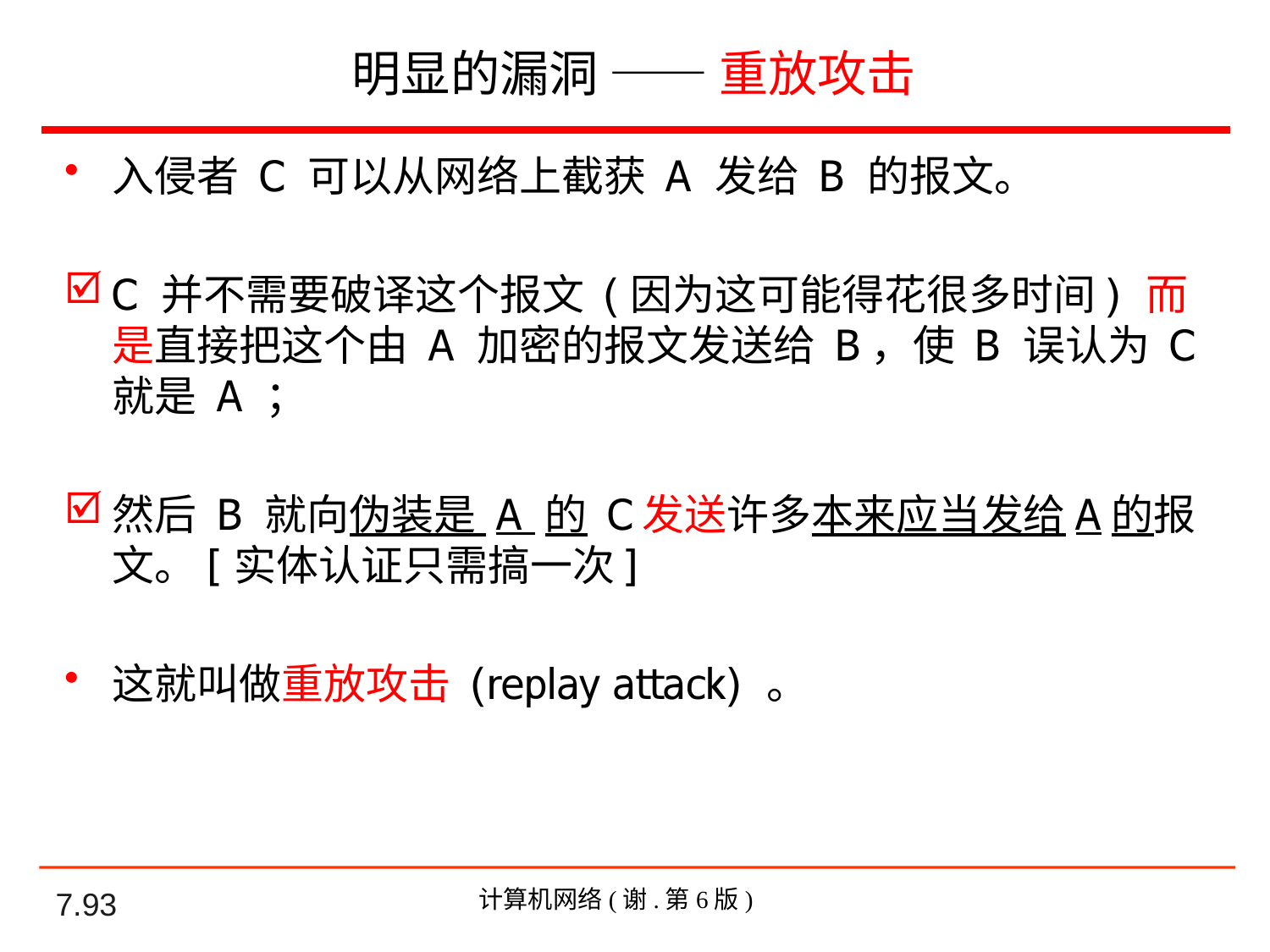

# 明显的漏洞 —— 重放攻击
入侵者 C 可以从网络上截获 A 发给 B 的报文。

C 并不需要破译这个报文 (因为这可能得花很多时间) 而是直接把这个由 A 加密的报文发送给 B，使 B 误认为 C 就是 A ；

然后 B 就向伪装是 A 的 C发送许多本来应当发给A的报文。[实体认证只需搞一次]

这就叫做重放攻击 (replay attack) 。